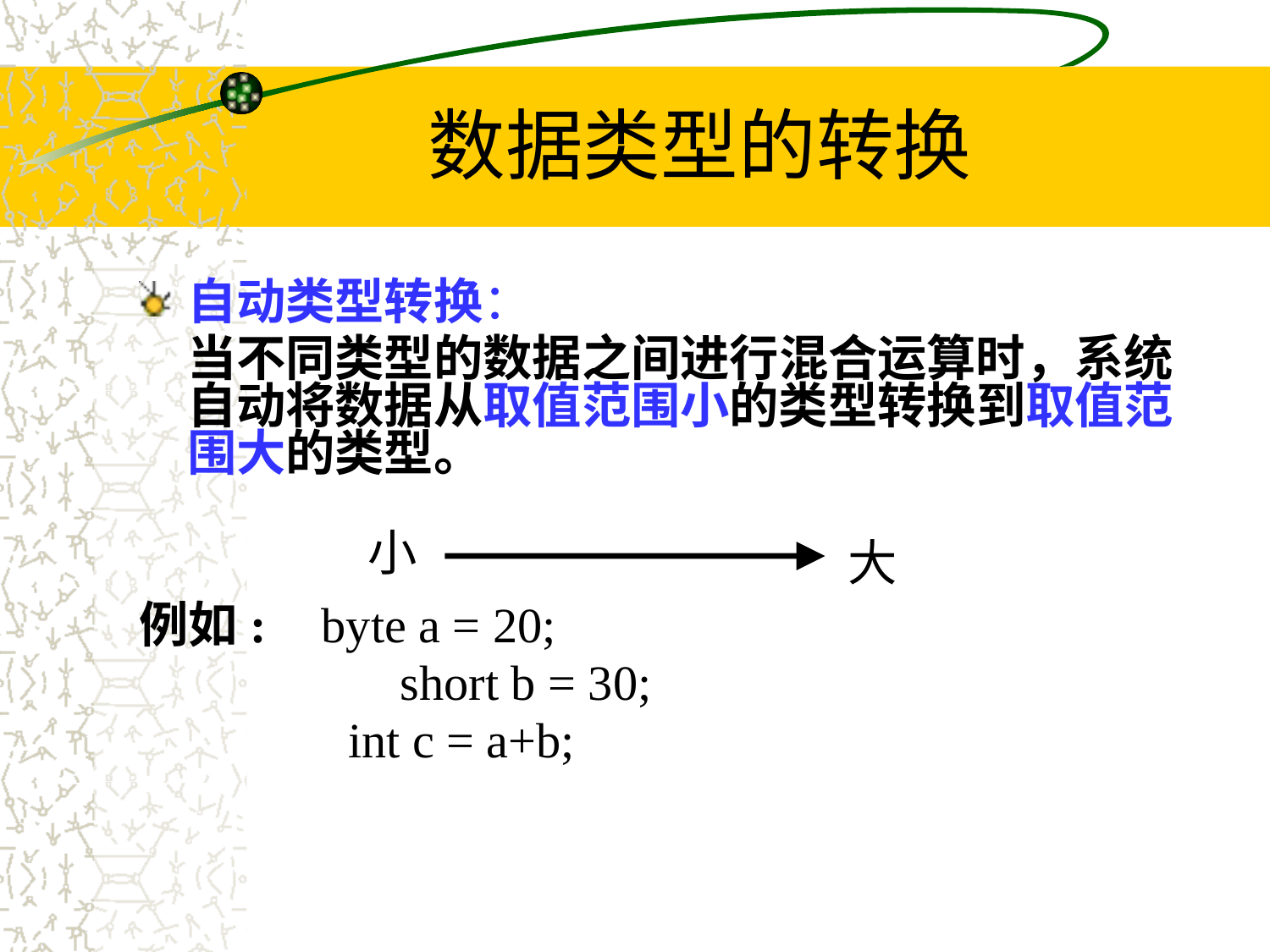

# 数据类型的转换
自动类型转换：
	当不同类型的数据之间进行混合运算时，系统自动将数据从取值范围小的类型转换到取值范围大的类型。

例如:    byte a = 20;
		       short b = 30;
                 int c = a+b;

小
大

21